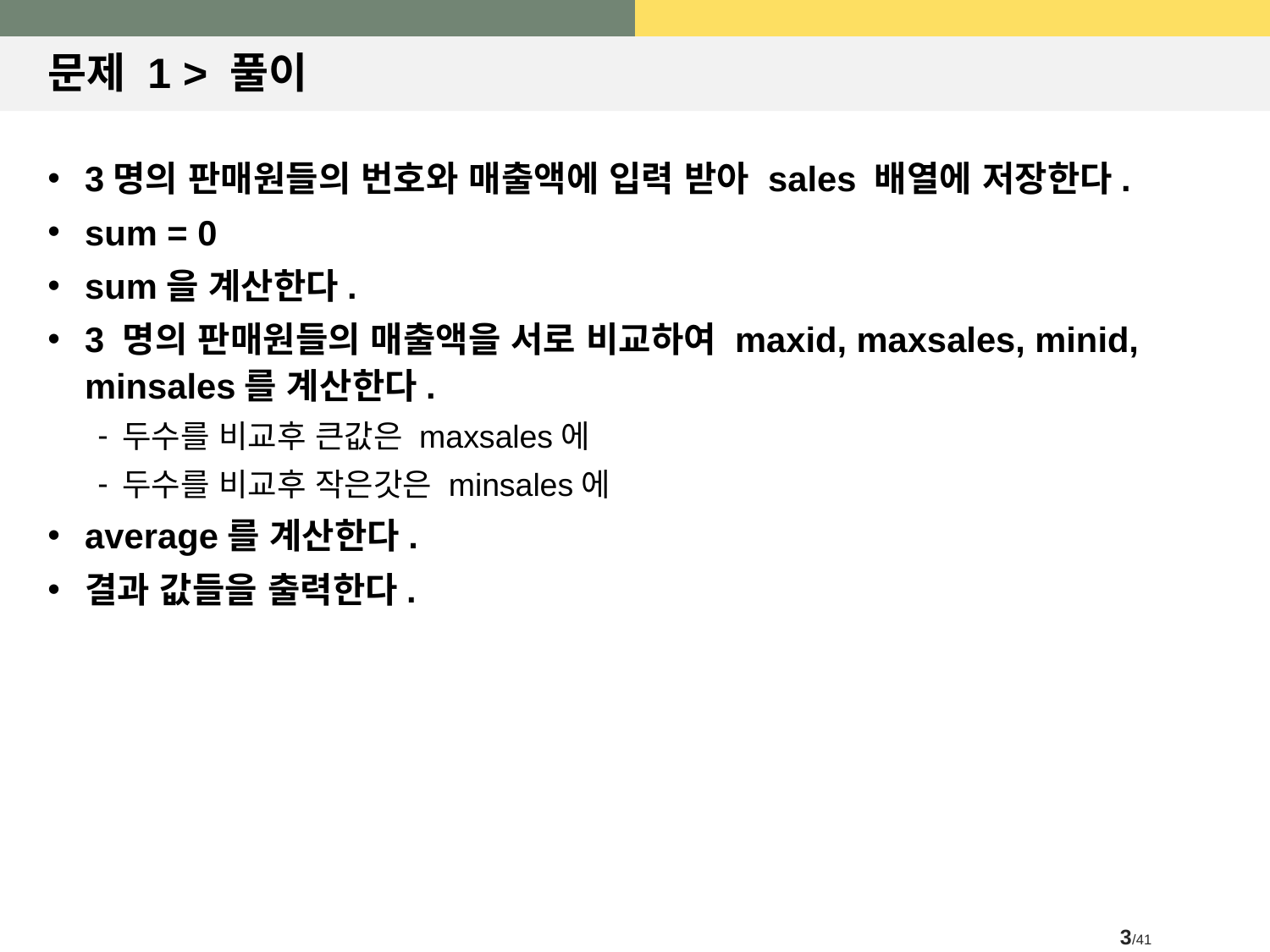

# 문제 1 > 풀이
3명의 판매원들의 번호와 매출액에 입력 받아 sales 배열에 저장한다.
sum = 0
sum을 계산한다.
3 명의 판매원들의 매출액을 서로 비교하여 maxid, maxsales, minid, minsales를 계산한다.
두수를 비교후 큰값은 maxsales에
두수를 비교후 작은갓은 minsales에
average를 계산한다.
결과 값들을 출력한다.